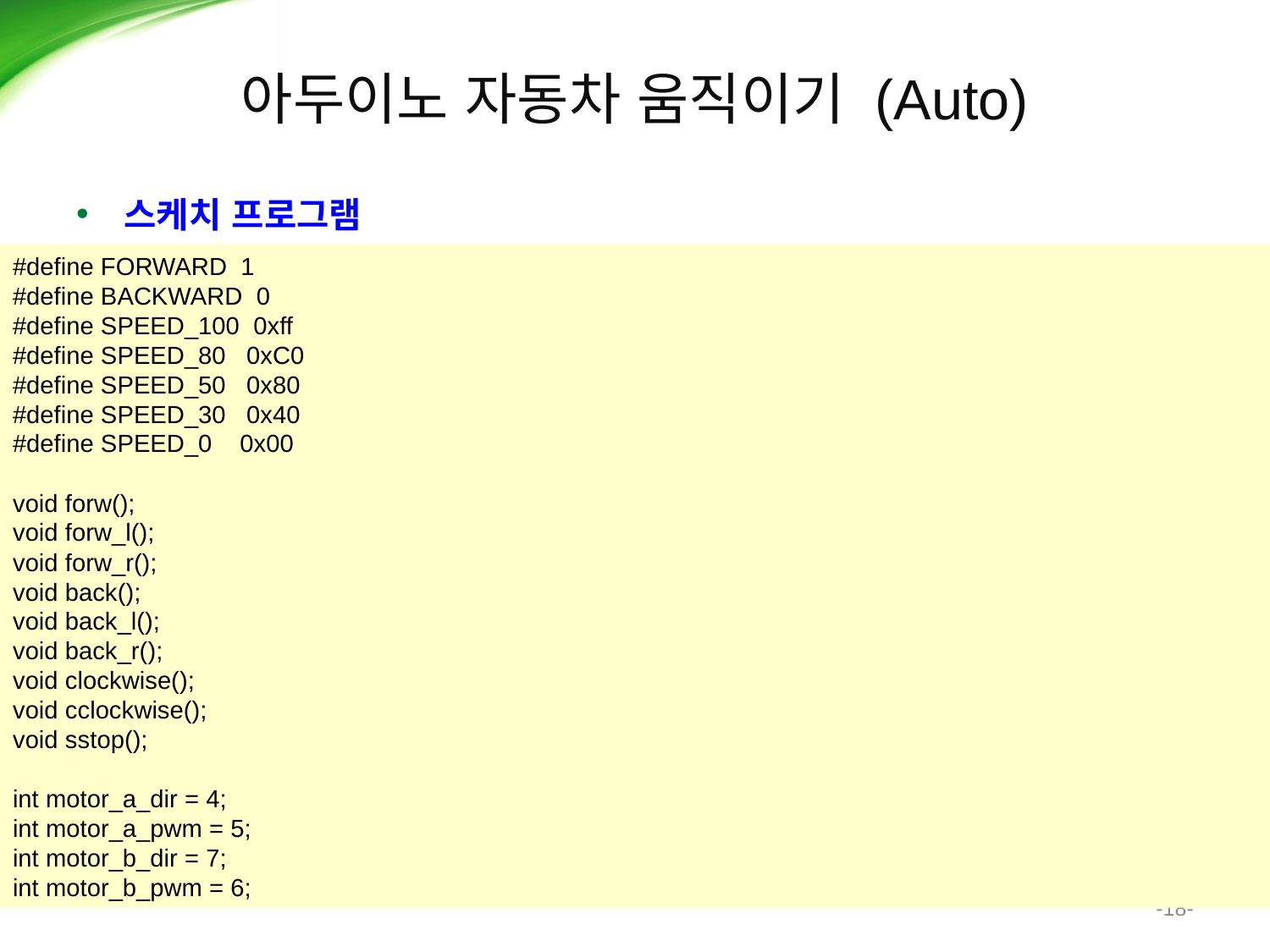

# 아두이노 자동차 움직이기 (Auto)
스케치 프로그램
#define FORWARD  1
#define BACKWARD  0
#define SPEED_100  0xff
#define SPEED_80   0xC0
#define SPEED_50   0x80
#define SPEED_30   0x40
#define SPEED_0    0x00

void forw();
void forw_l();
void forw_r();
void back();
void back_l();
void back_r();
void clockwise();
void cclockwise();
void sstop();

int motor_a_dir = 4;
int motor_a_pwm = 5;
int motor_b_dir = 7;
int motor_b_pwm = 6;
-18-